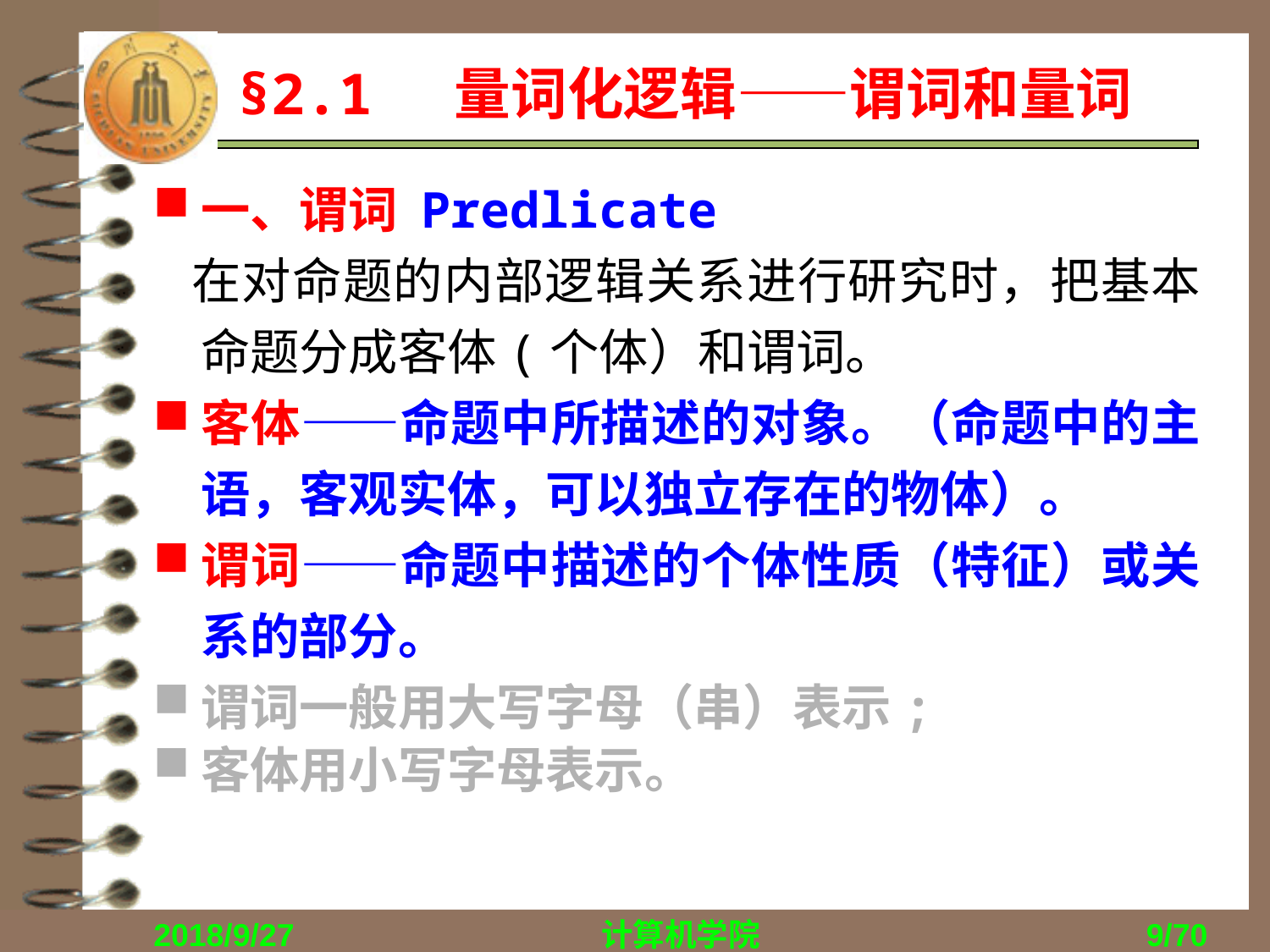

# §2.1  量词化逻辑——谓词和量词
一、谓词 Predlicate
  在对命题的内部逻辑关系进行研究时，把基本命题分成客体(个体）和谓词。
客体——命题中所描述的对象。（命题中的主语，客观实体，可以独立存在的物体）。
谓词——命题中描述的个体性质（特征）或关系的部分。
谓词一般用大写字母（串）表示;
客体用小写字母表示。

2018/9/27
计算机学院
9/70